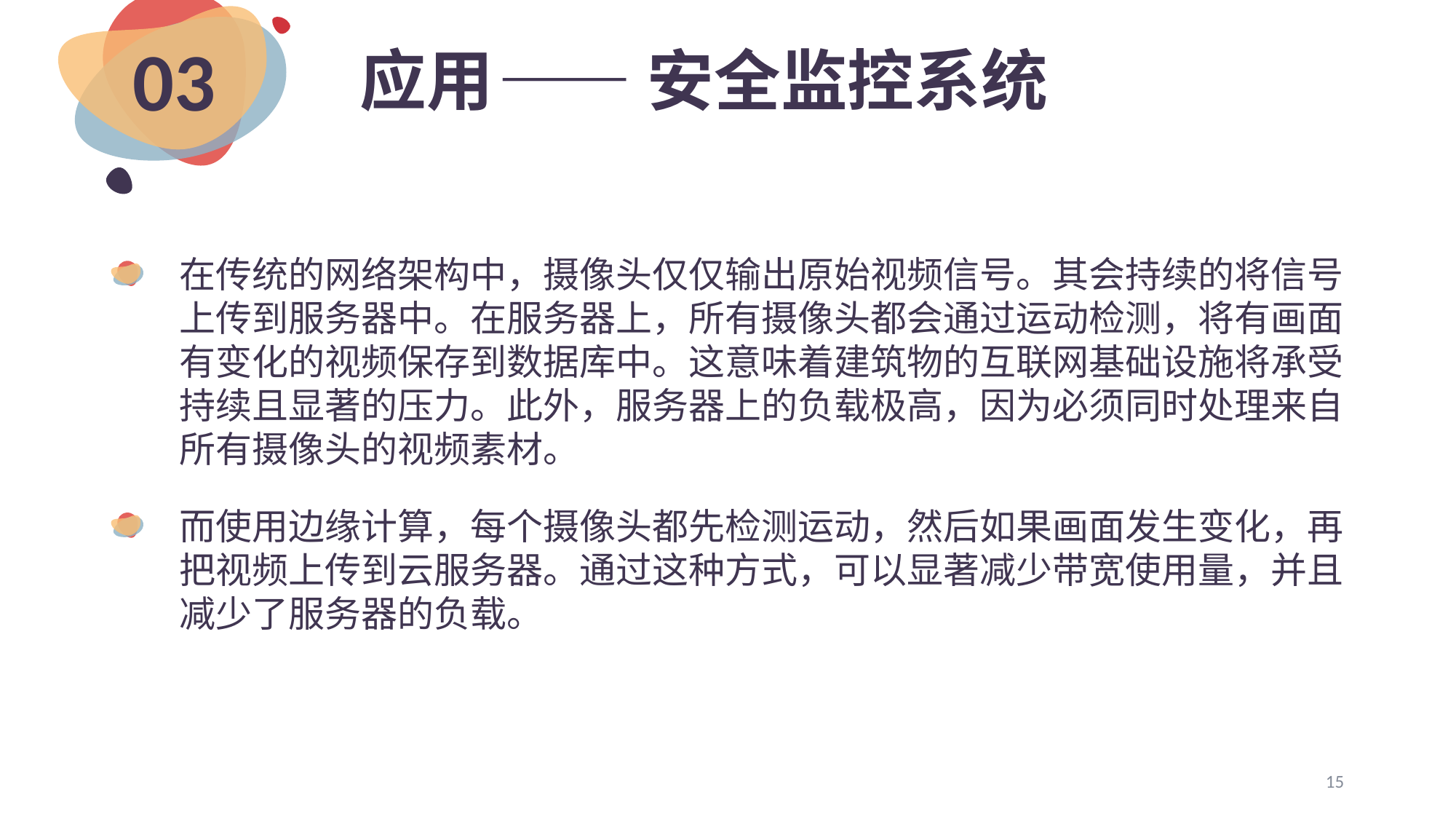

# 应用
——安全监控系统
03
在传统的网络架构中，摄像头仅仅输出原始视频信号。其会持续的将信号上传到服务器中。在服务器上，所有摄像头都会通过运动检测，将有画面有变化的视频保存到数据库中。这意味着建筑物的互联网基础设施将承受持续且显著的压力。此外，服务器上的负载极高，因为必须同时处理来自所有摄像头的视频素材。
而使用边缘计算，每个摄像头都先检测运动，然后如果画面发生变化，再把视频上传到云服务器。通过这种方式，可以显著减少带宽使用量，并且减少了服务器的负载。
15